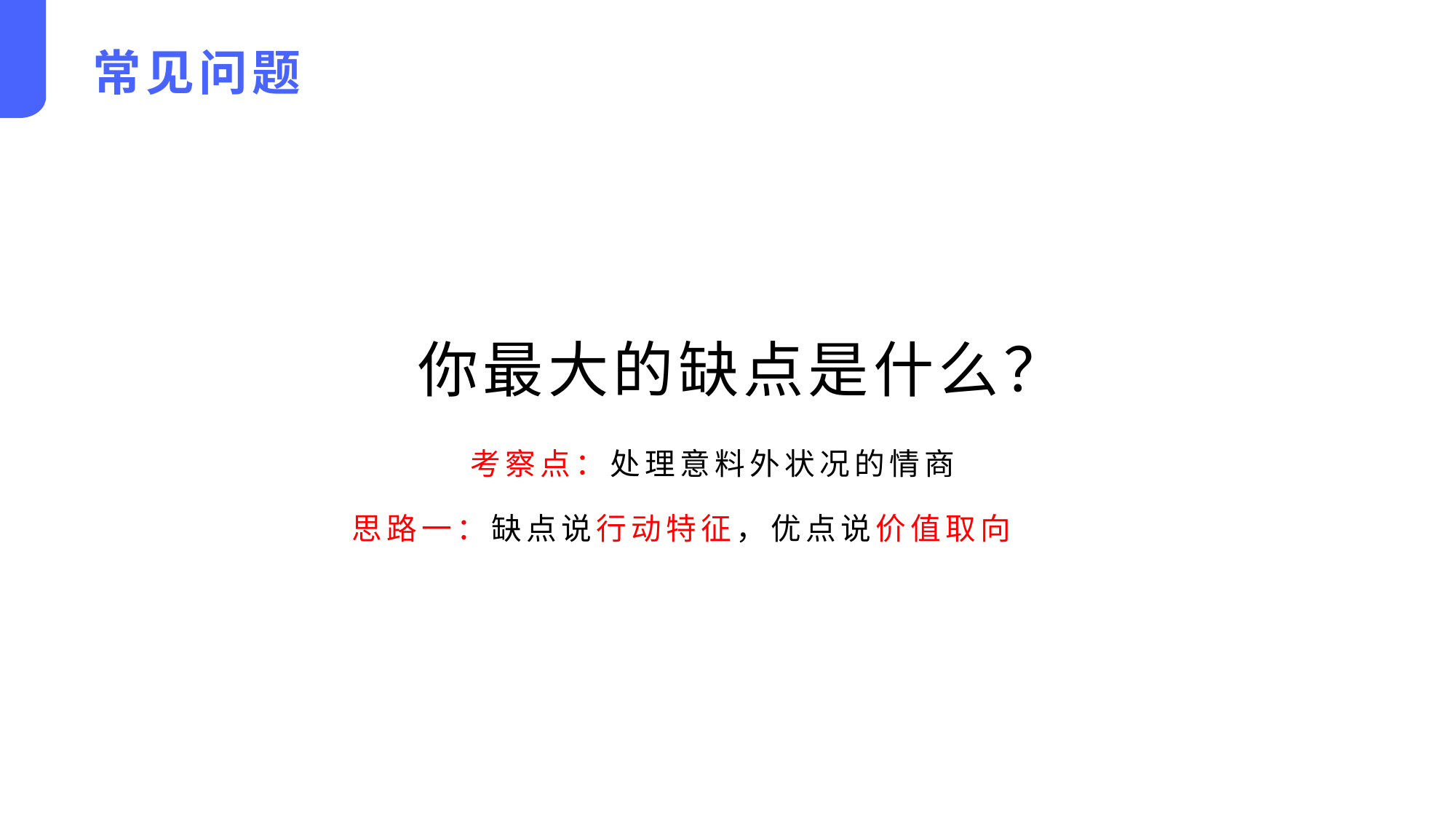

常见问题
你最大的缺点是什么？
考察点：处理意料外状况的情商
思路一：缺点说行动特征，优点说价值取向